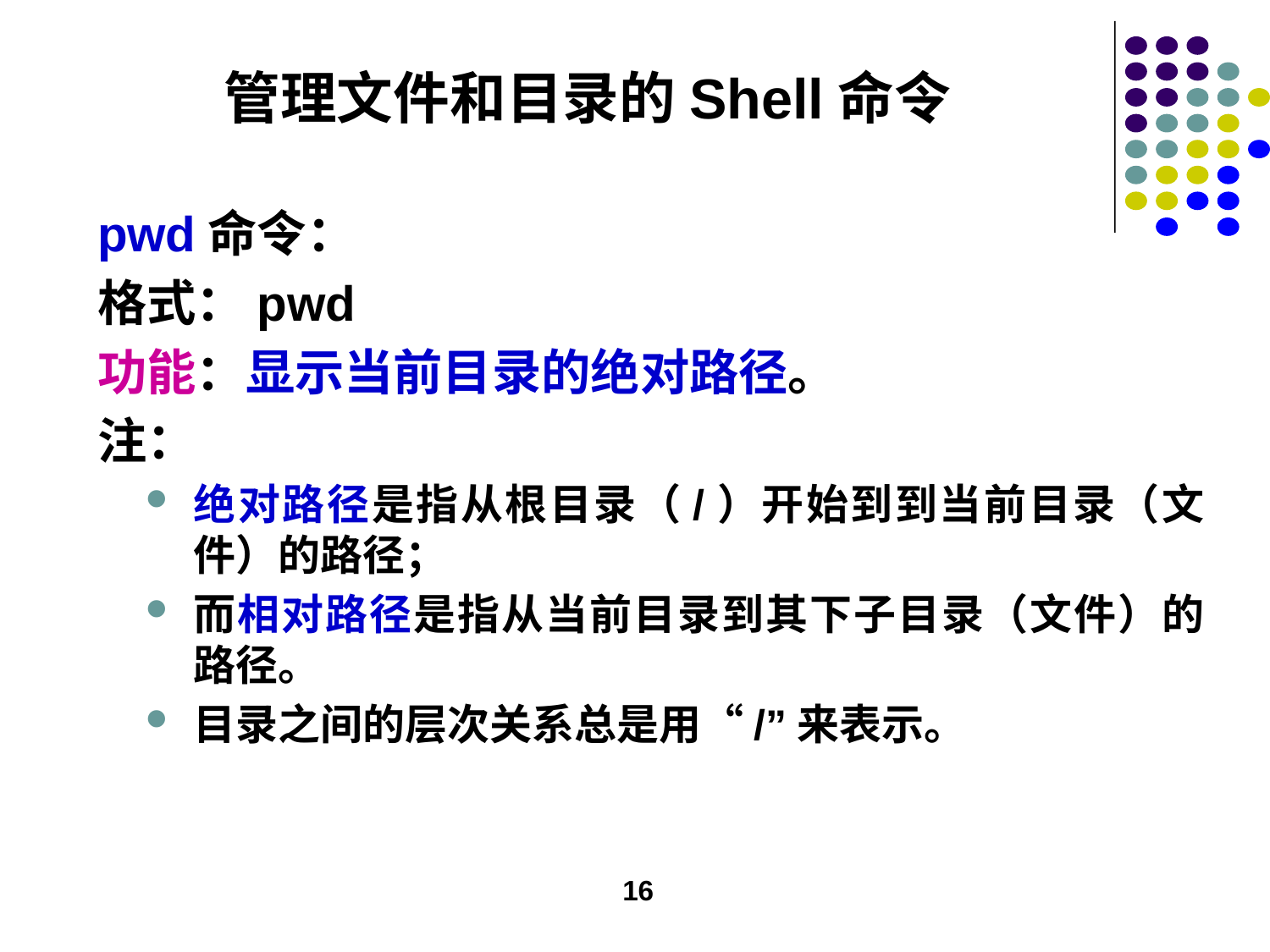

# 管理文件和目录的Shell命令
pwd命令：
格式：pwd
功能：显示当前目录的绝对路径。
注：
绝对路径是指从根目录（/）开始到到当前目录（文件）的路径；
而相对路径是指从当前目录到其下子目录（文件）的路径。
目录之间的层次关系总是用“/”来表示。

16